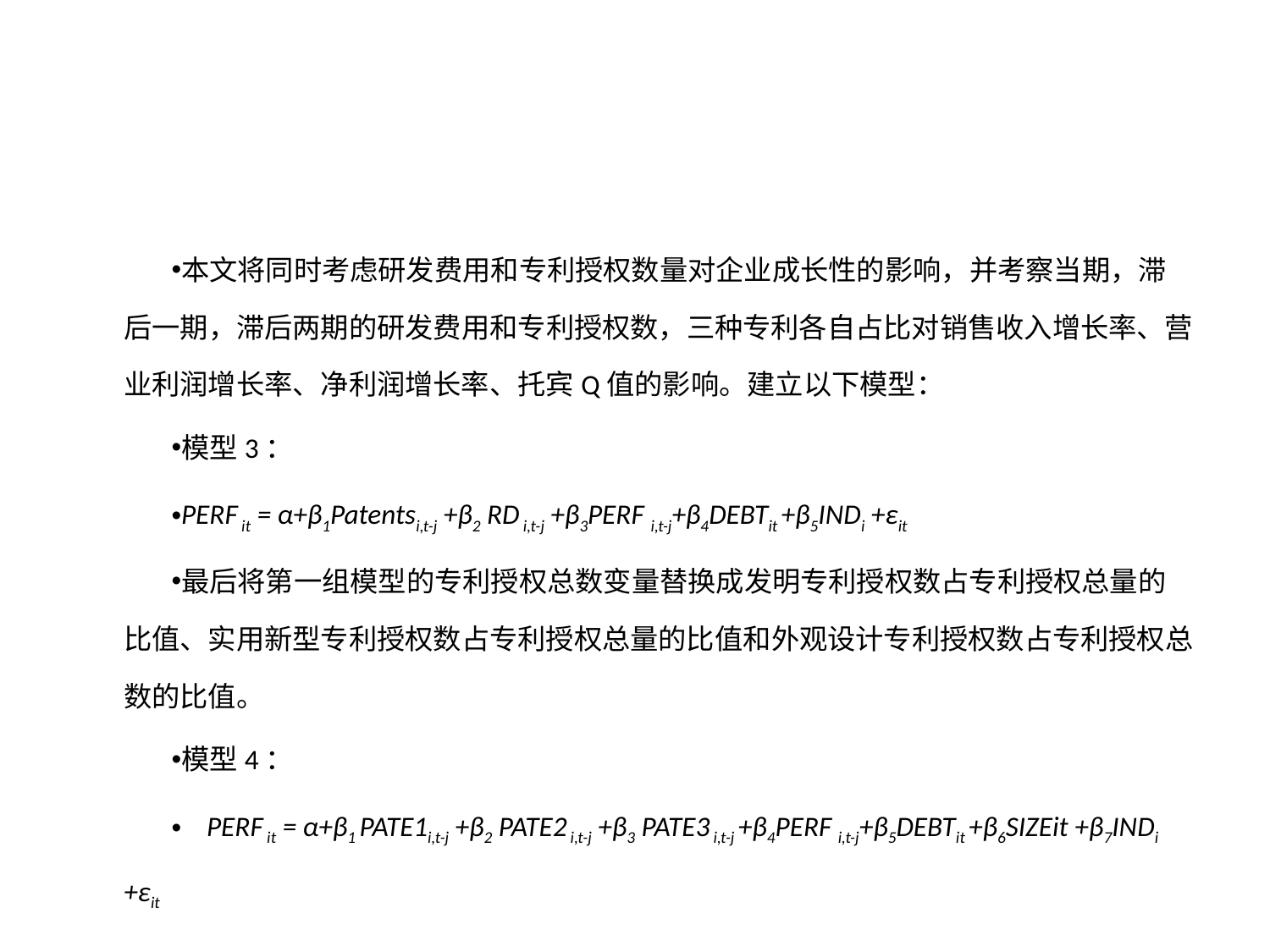

#
本文将同时考虑研发费用和专利授权数量对企业成长性的影响，并考察当期，滞后一期，滞后两期的研发费用和专利授权数，三种专利各自占比对销售收入增长率、营业利润增长率、净利润增长率、托宾Q值的影响。建立以下模型：
模型3：
PERF it = α+β1Patentsi,t-j +β2 RD i,t-j +β3PERF i,t-j+β4DEBTit +β5INDi +εit
最后将第一组模型的专利授权总数变量替换成发明专利授权数占专利授权总量的比值、实用新型专利授权数占专利授权总量的比值和外观设计专利授权数占专利授权总数的比值。
模型4：
    PERF it = α+β1 PATE1i,t-j +β2 PATE2 i,t-j +β3 PATE3 i,t-j +β4PERF i,t-j+β5DEBTit +β6SIZEit +β7INDi +εit